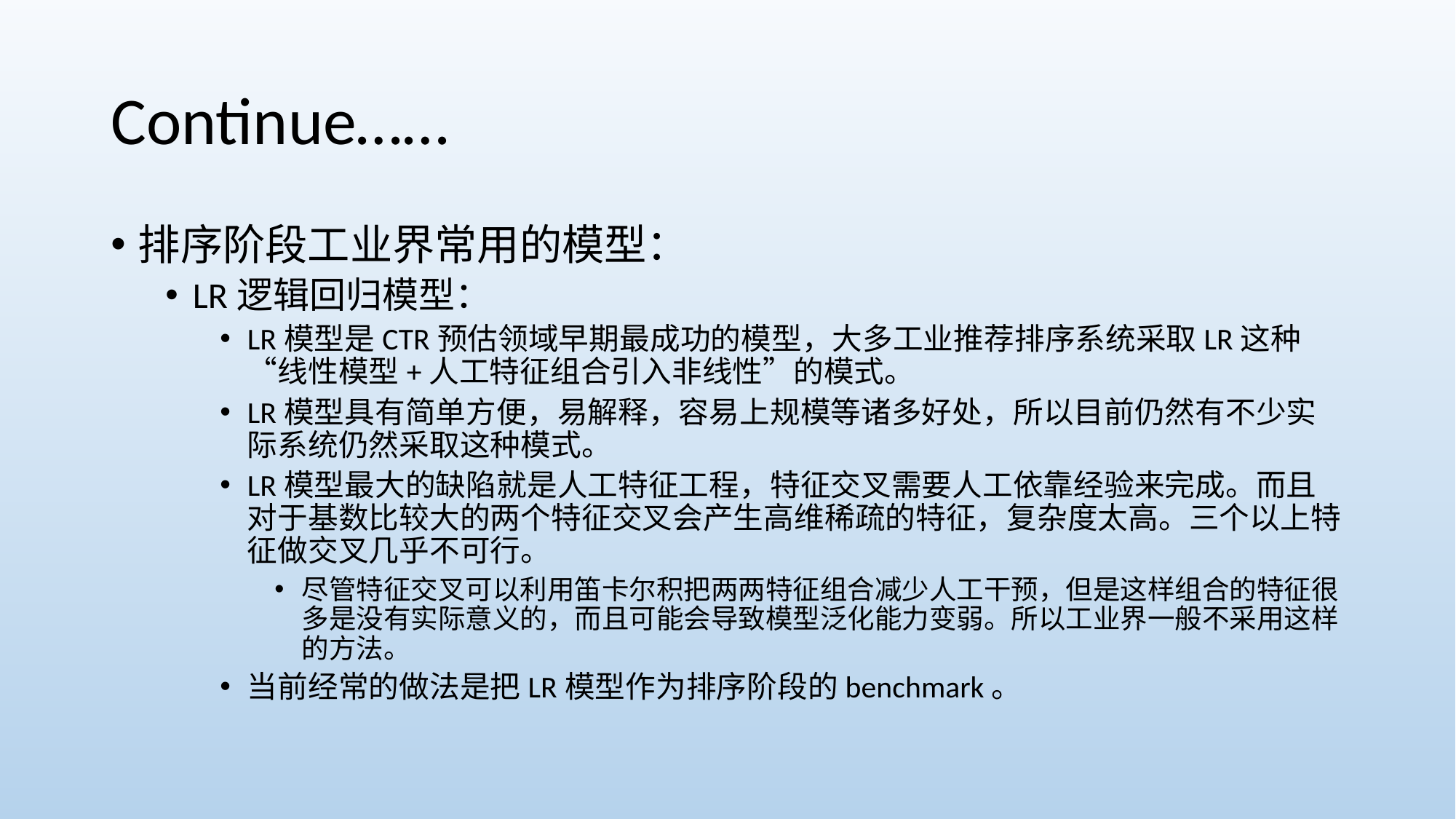

# Continue……
排序阶段工业界常用的模型：
LR逻辑回归模型：
LR模型是CTR预估领域早期最成功的模型，大多工业推荐排序系统采取LR这种“线性模型+人工特征组合引入非线性”的模式。
LR模型具有简单方便，易解释，容易上规模等诸多好处，所以目前仍然有不少实际系统仍然采取这种模式。
LR模型最大的缺陷就是人工特征工程，特征交叉需要人工依靠经验来完成。而且对于基数比较大的两个特征交叉会产生高维稀疏的特征，复杂度太高。三个以上特征做交叉几乎不可行。
尽管特征交叉可以利用笛卡尔积把两两特征组合减少人工干预，但是这样组合的特征很多是没有实际意义的，而且可能会导致模型泛化能力变弱。所以工业界一般不采用这样的方法。
当前经常的做法是把LR模型作为排序阶段的benchmark。